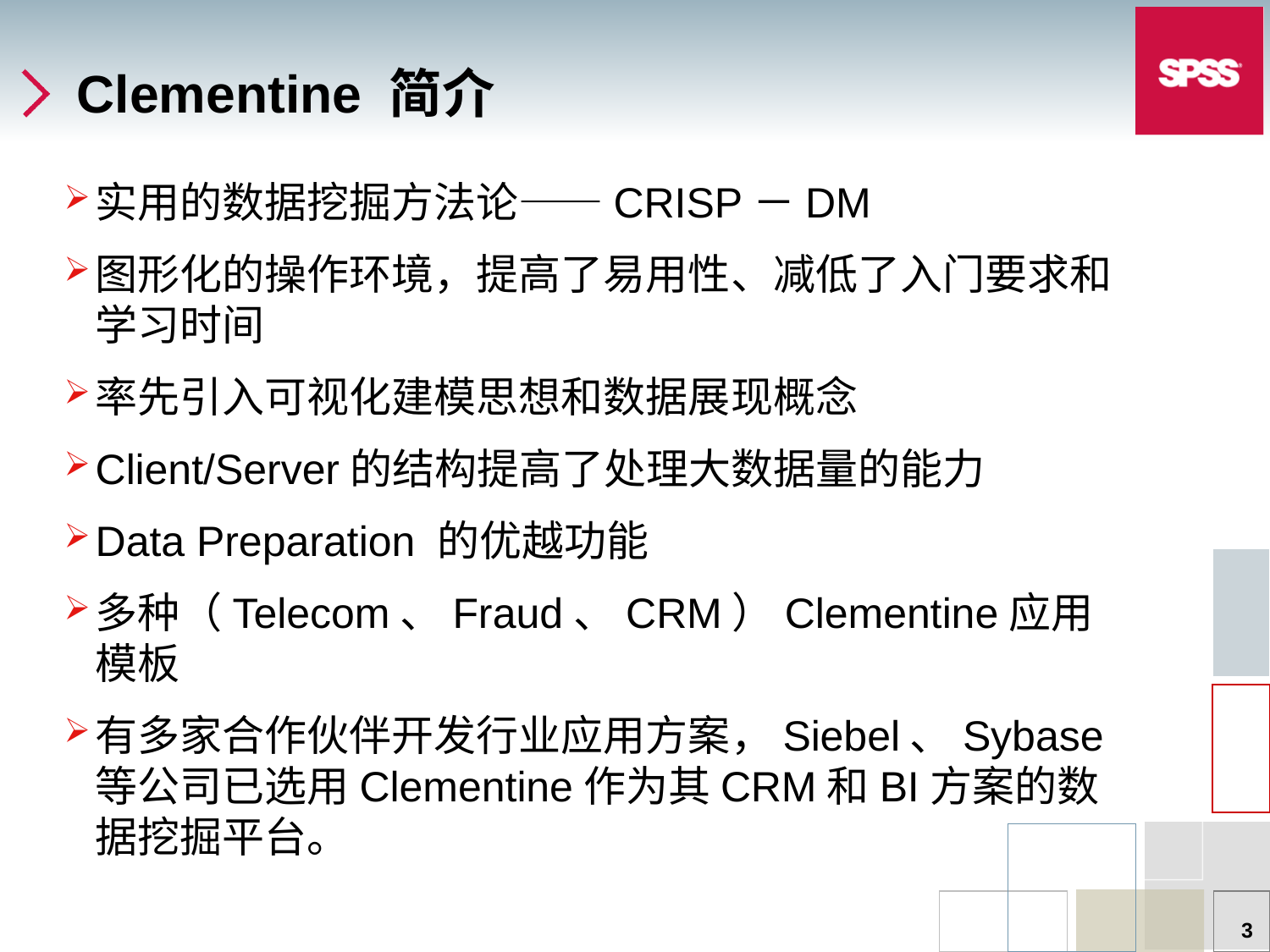

# Clementine 简介
实用的数据挖掘方法论——CRISP－DM
图形化的操作环境，提高了易用性、减低了入门要求和学习时间
率先引入可视化建模思想和数据展现概念
Client/Server的结构提高了处理大数据量的能力
Data Preparation 的优越功能
多种（Telecom、Fraud、CRM）Clementine应用模板
有多家合作伙伴开发行业应用方案，Siebel、Sybase等公司已选用Clementine作为其CRM和BI方案的数据挖掘平台。
3